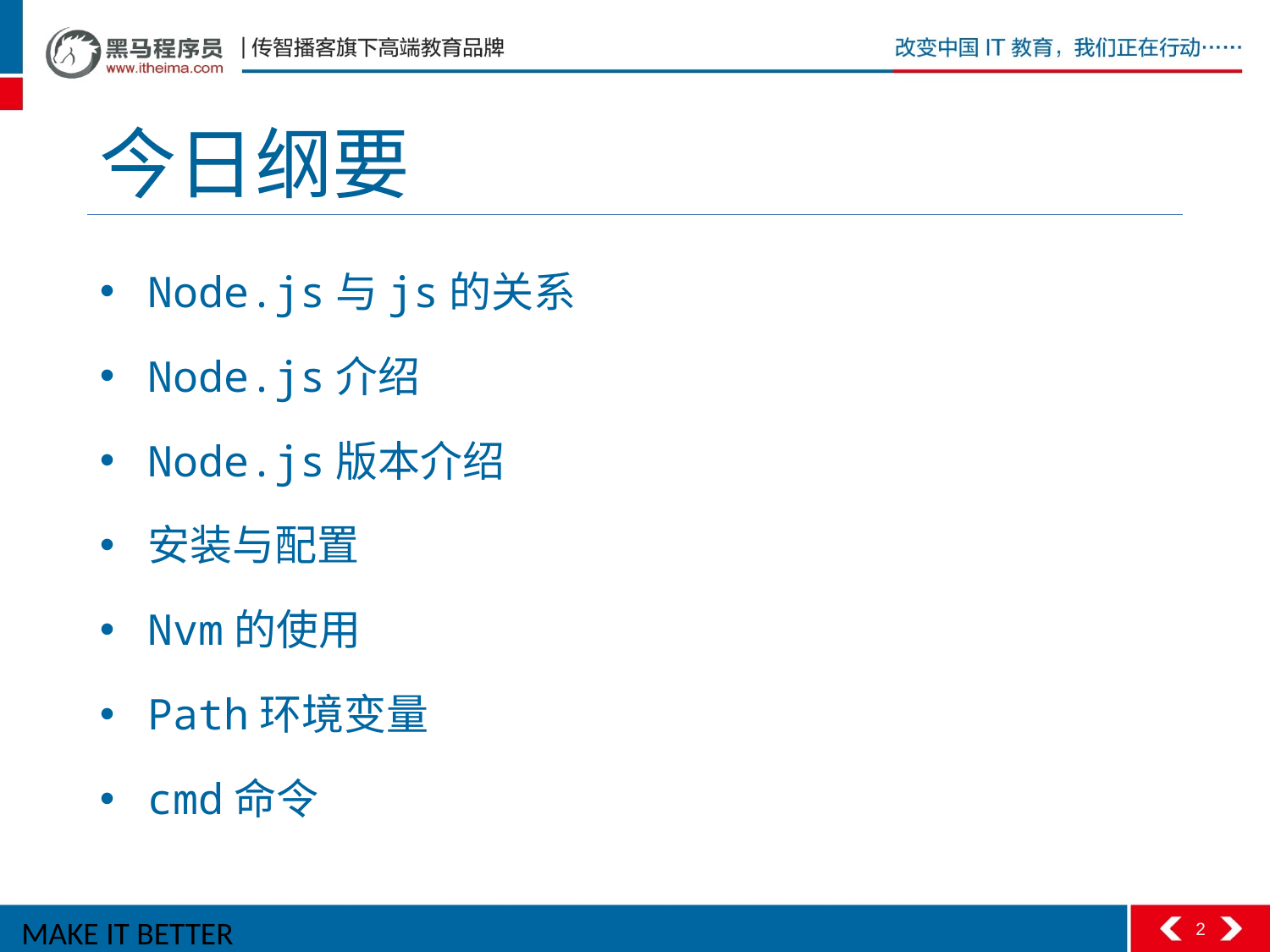

# 今日纲要
Node.js与js的关系
Node.js介绍
Node.js版本介绍
安装与配置
Nvm的使用
Path环境变量
cmd命令
2
MAKE IT BETTER